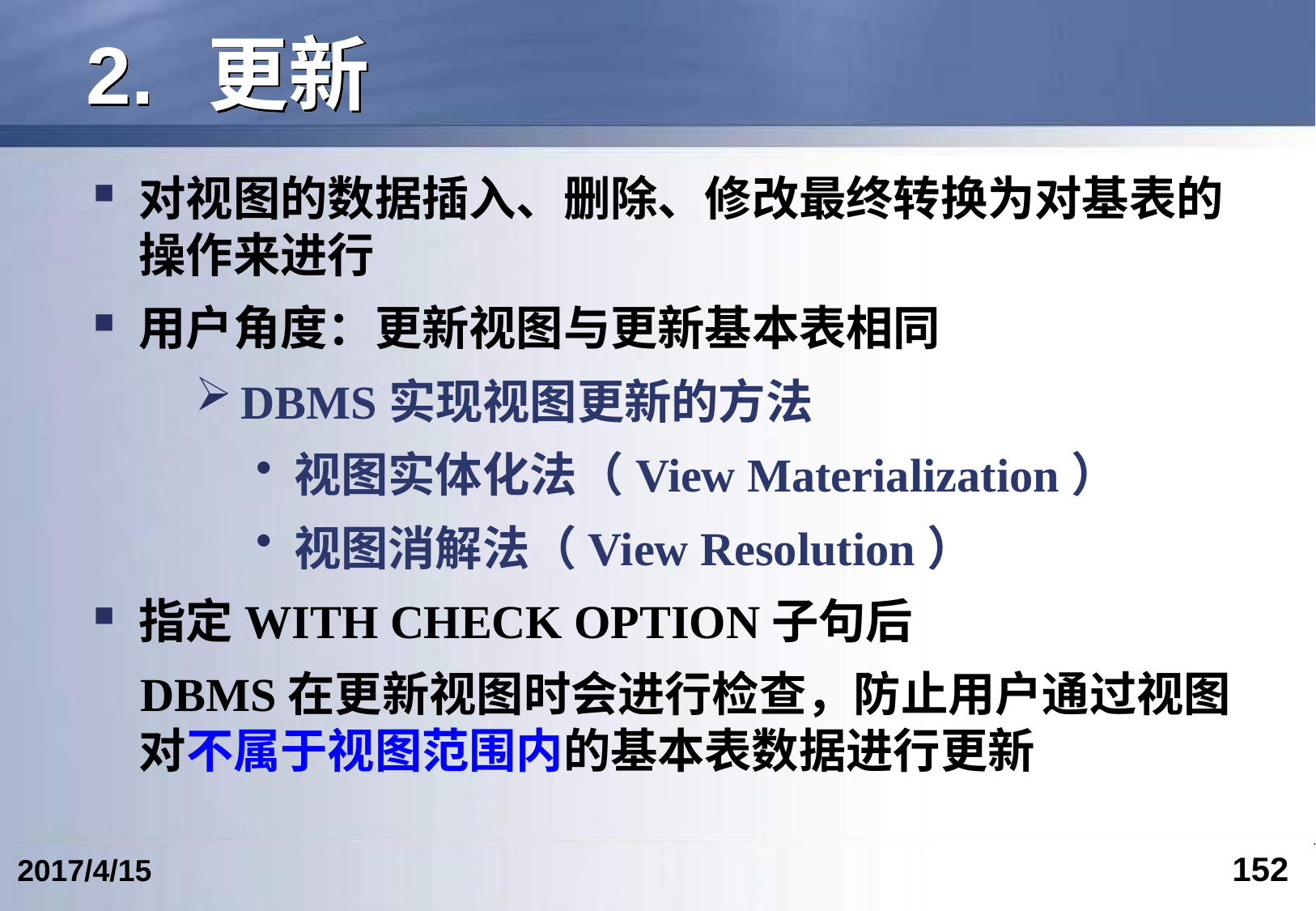

# 2.	更新
对视图的数据插入、删除、修改最终转换为对基表的操作来进行
用户角度：更新视图与更新基本表相同
DBMS实现视图更新的方法
视图实体化法（View Materialization）
视图消解法（View Resolution）
指定WITH CHECK OPTION子句后
    DBMS在更新视图时会进行检查，防止用户通过视图对不属于视图范围内的基本表数据进行更新
152
2017/4/15